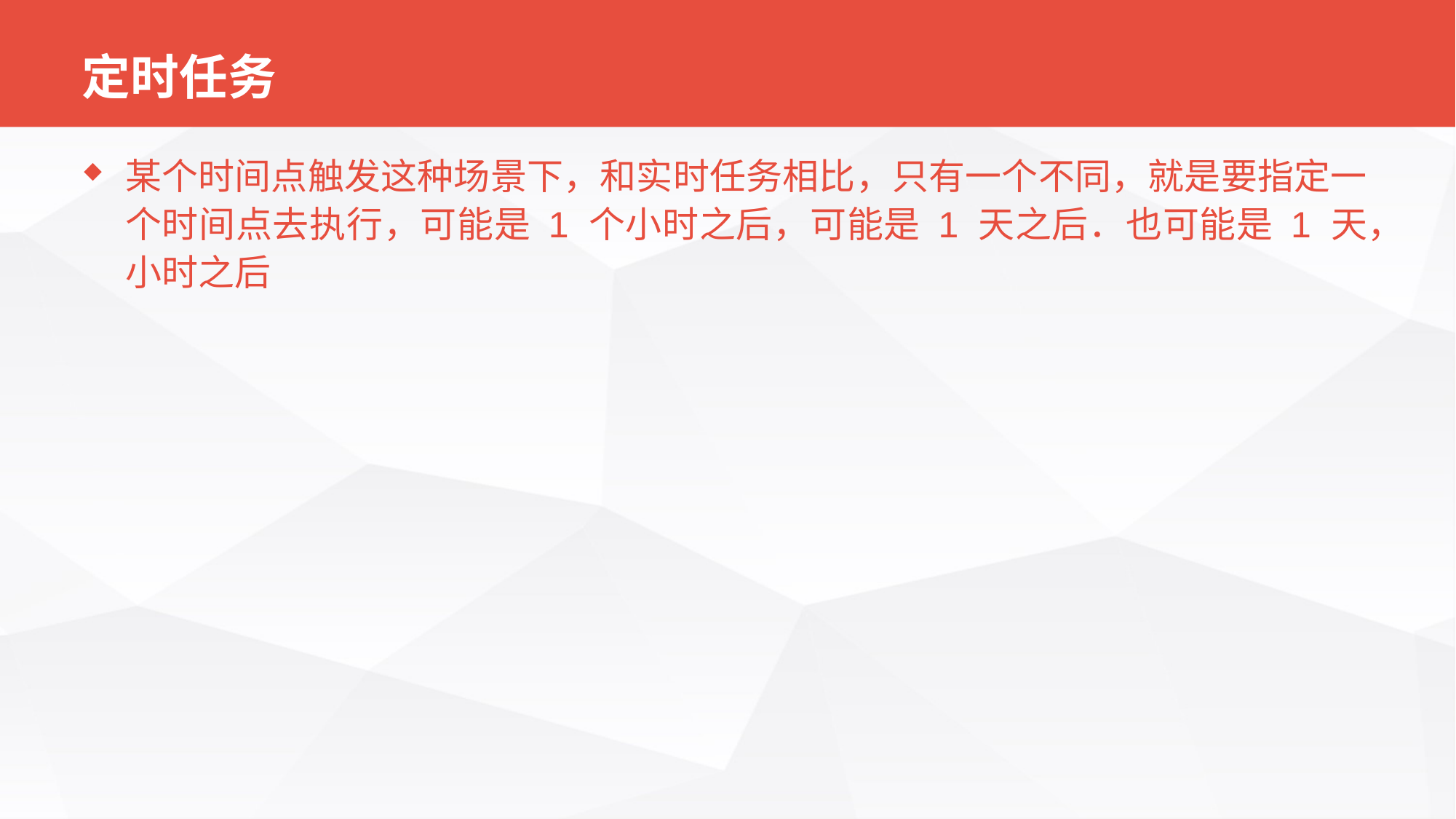

# 定时任务
某个时间点触发这种场景下，和实时任务相比，只有一个不同，就是要指定一个时间点去执行，可能是 1 个小时之后，可能是 1 天之后．也可能是 1 天，小时之后